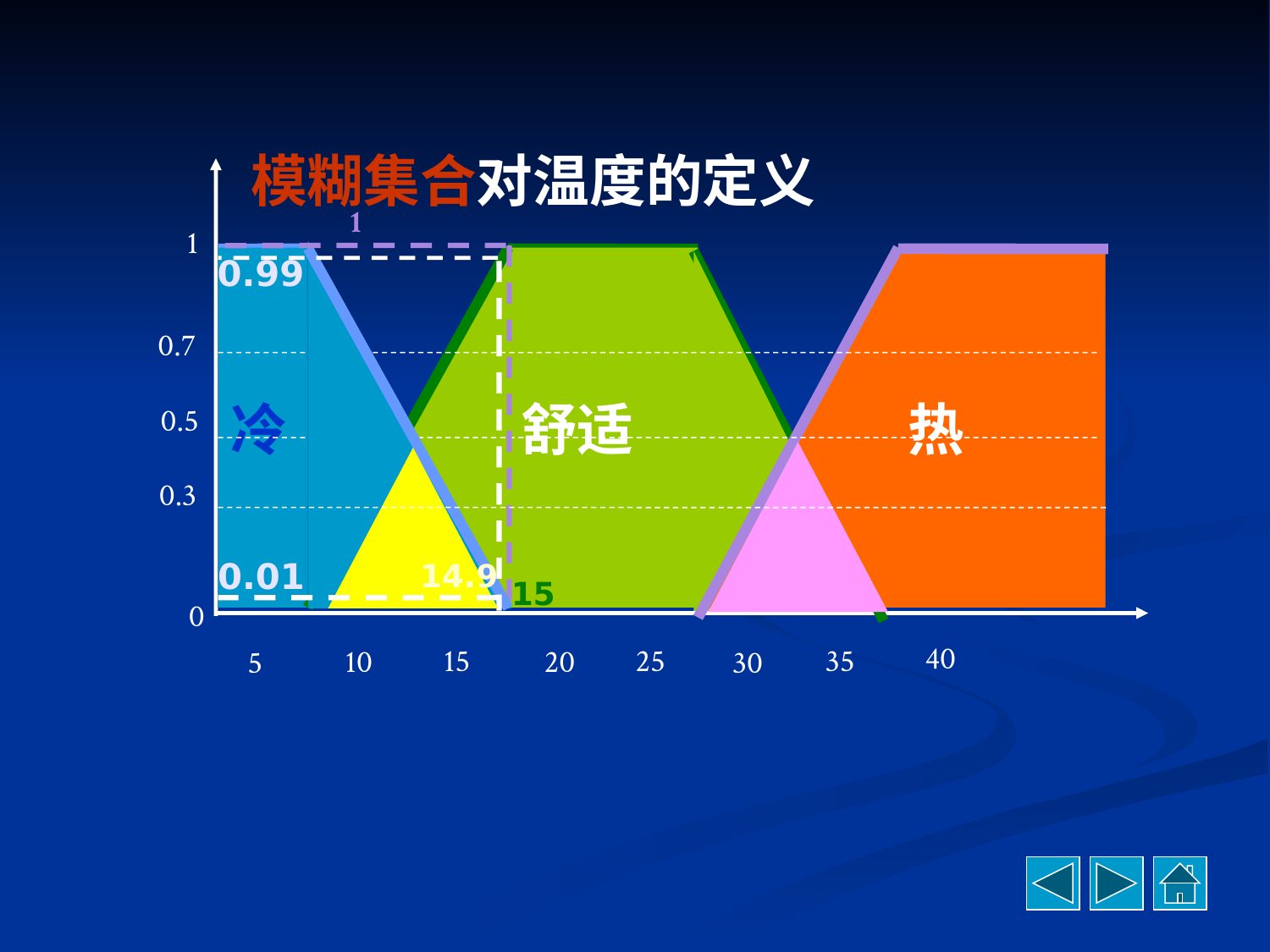

模糊集合对温度的定义

1
1

0.99

冷
舒适
热

0.7

0.5

0.3

0.01
14.9
15
0

40
15
25
35
10
20
30
5